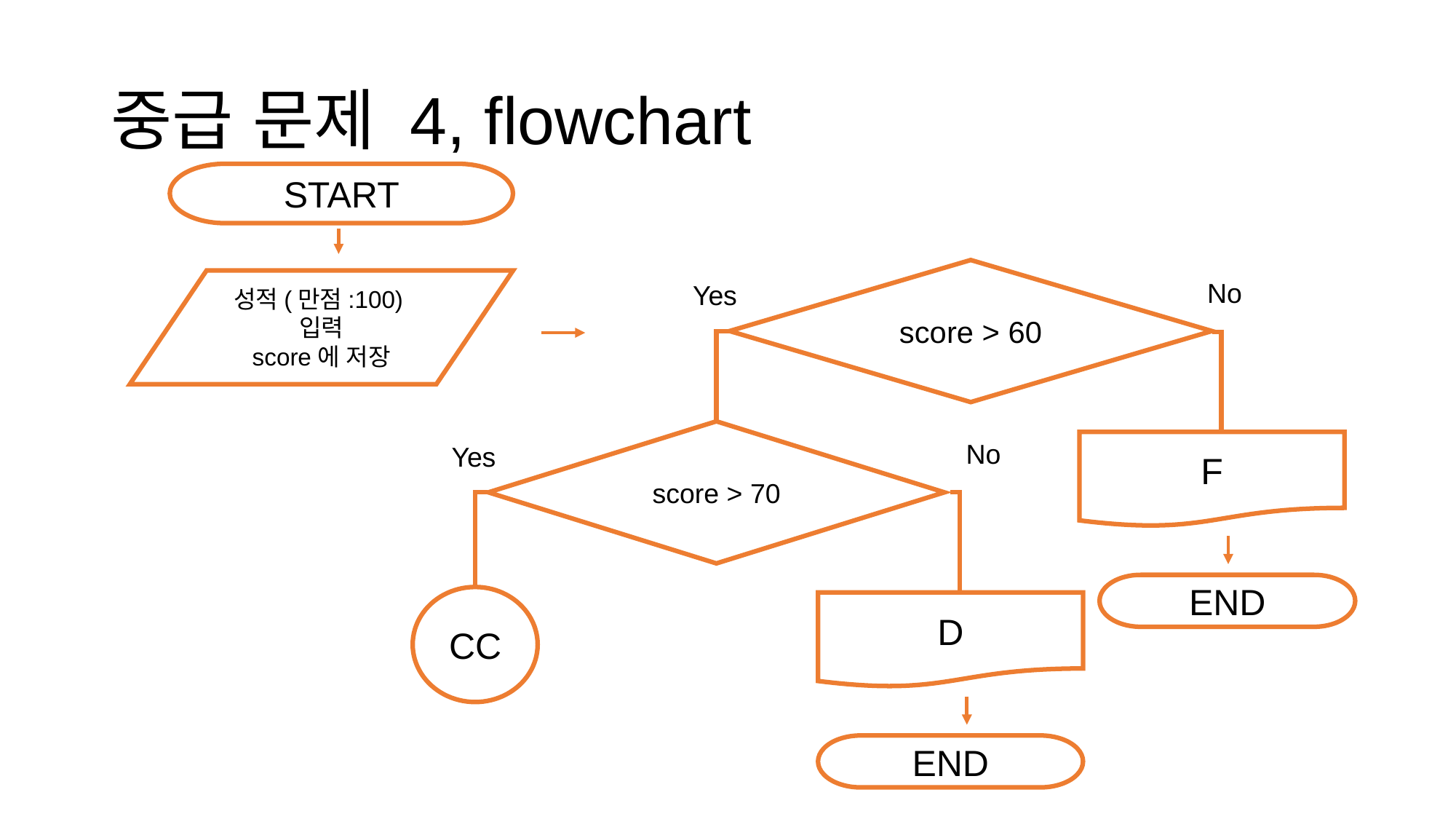

# 중급 문제 4, flowchart
START
성적(만점:100)입력
score에 저장
score > 60
No
Yes
score > 70
No
F
Yes
END
CC
D
END